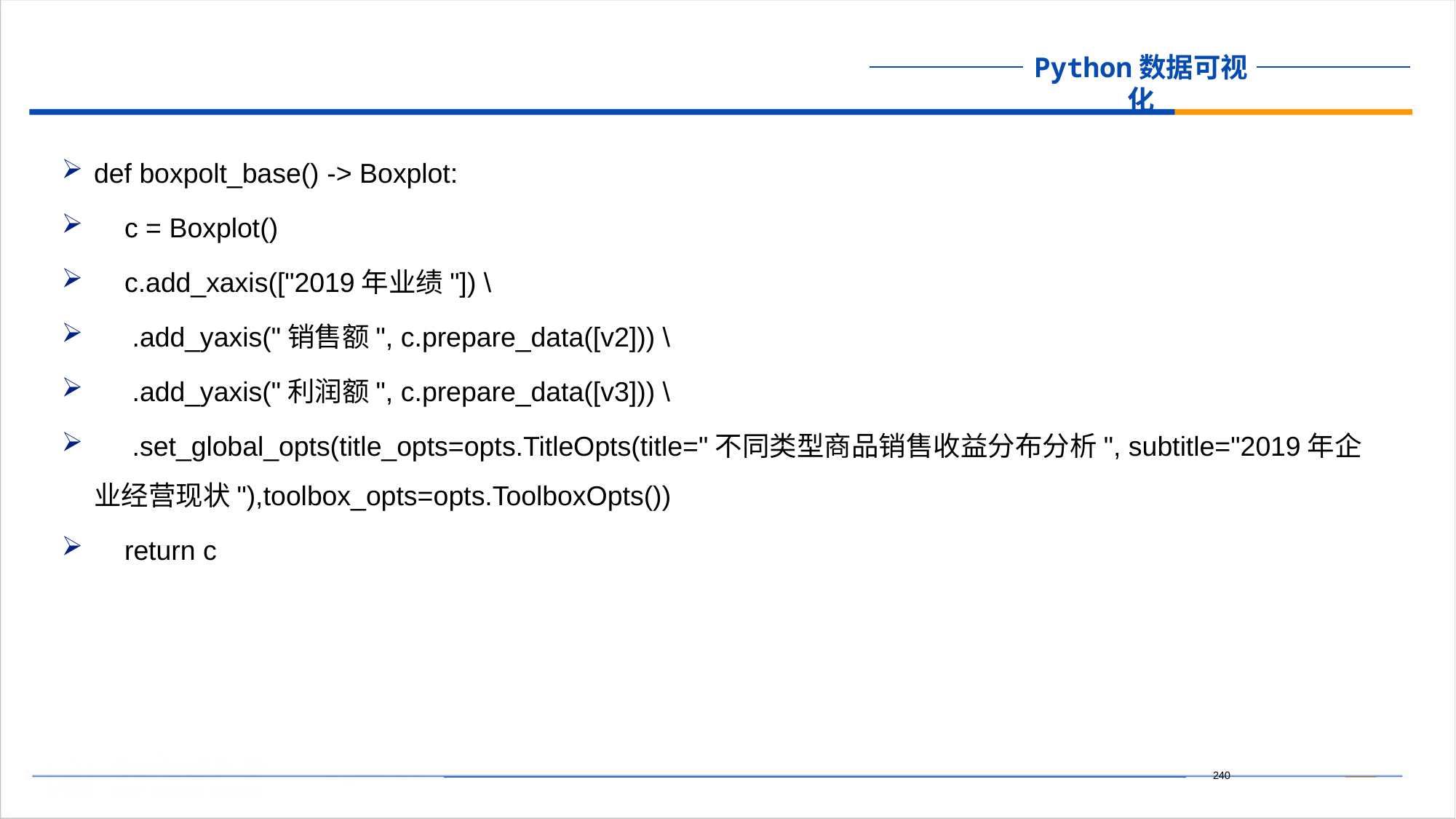

def boxpolt_base() -> Boxplot:
    c = Boxplot()
    c.add_xaxis(["2019年业绩"]) \
     .add_yaxis("销售额", c.prepare_data([v2])) \
     .add_yaxis("利润额", c.prepare_data([v3])) \
     .set_global_opts(title_opts=opts.TitleOpts(title="不同类型商品销售收益分布分析", subtitle="2019年企业经营现状"),toolbox_opts=opts.ToolboxOpts())
    return c